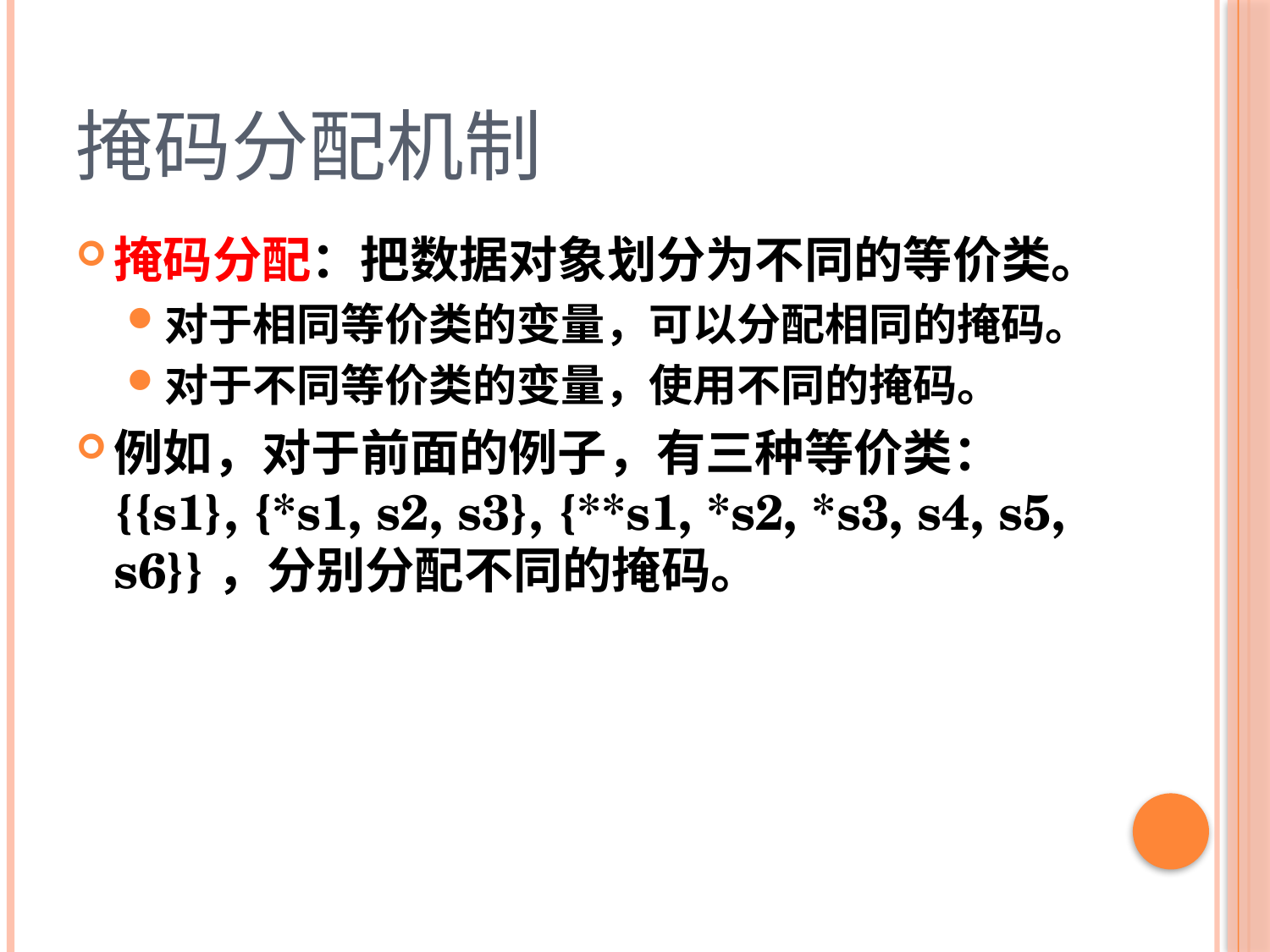

# 掩码分配机制
掩码分配：把数据对象划分为不同的等价类。
对于相同等价类的变量，可以分配相同的掩码。
对于不同等价类的变量，使用不同的掩码。
例如，对于前面的例子，有三种等价类：{{s1}, {*s1, s2, s3}, {**s1, *s2, *s3, s4, s5, s6}}，分别分配不同的掩码。